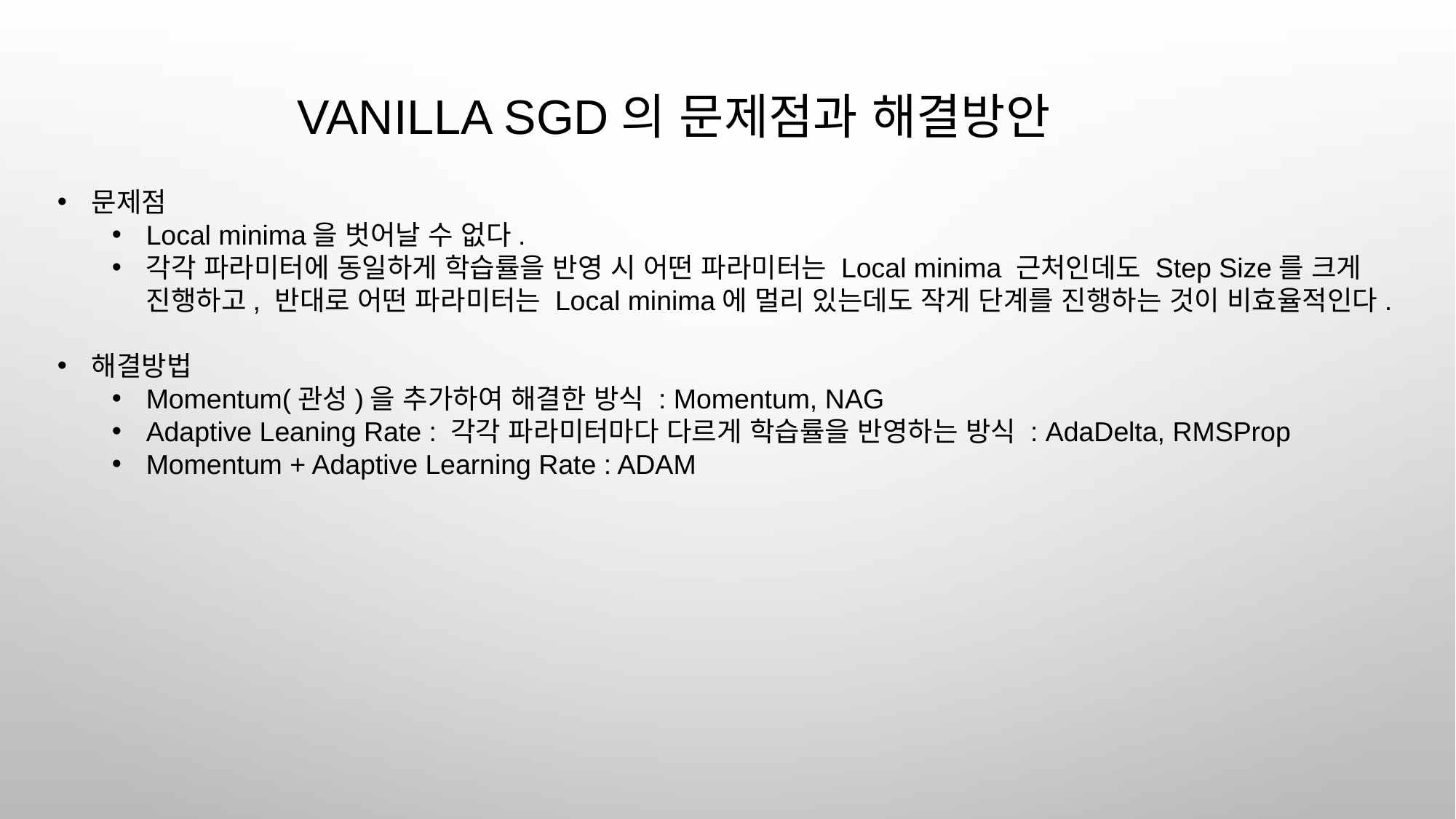

# Vanilla SGD의 문제점과 해결방안
문제점
Local minima을 벗어날 수 없다.
각각 파라미터에 동일하게 학습률을 반영 시 어떤 파라미터는 Local minima 근처인데도 Step Size를 크게 진행하고, 반대로 어떤 파라미터는 Local minima에 멀리 있는데도 작게 단계를 진행하는 것이 비효율적인다.

해결방법
Momentum(관성)을 추가하여 해결한 방식 : Momentum, NAG
Adaptive Leaning Rate : 각각 파라미터마다 다르게 학습률을 반영하는 방식 : AdaDelta, RMSProp
Momentum + Adaptive Learning Rate : ADAM